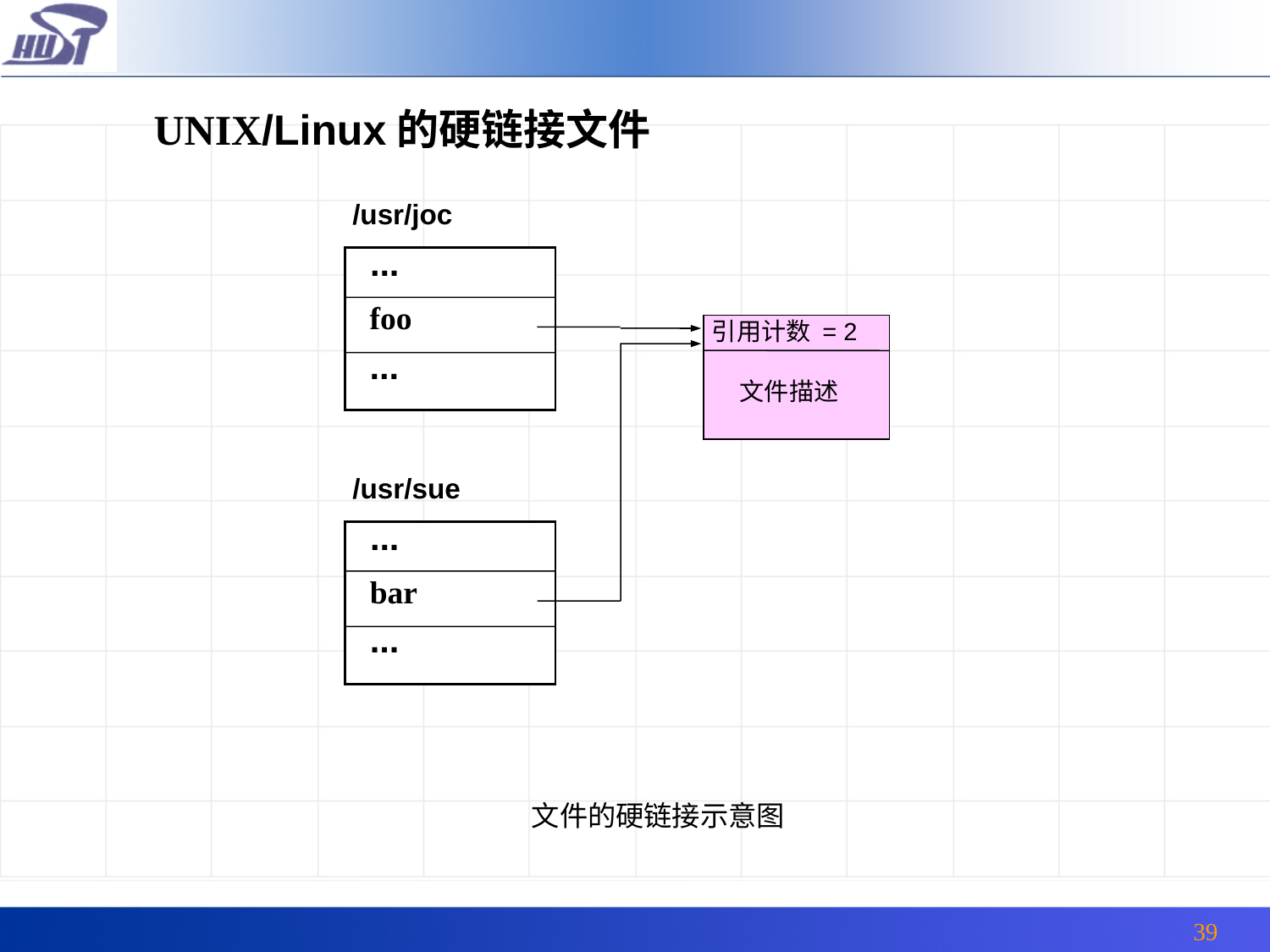

UNIX/Linux的硬链接文件
/usr/joc
...

foo

引用计数 = 2

...

文件描述
/usr/sue
...

bar

...

文件的硬链接示意图
39